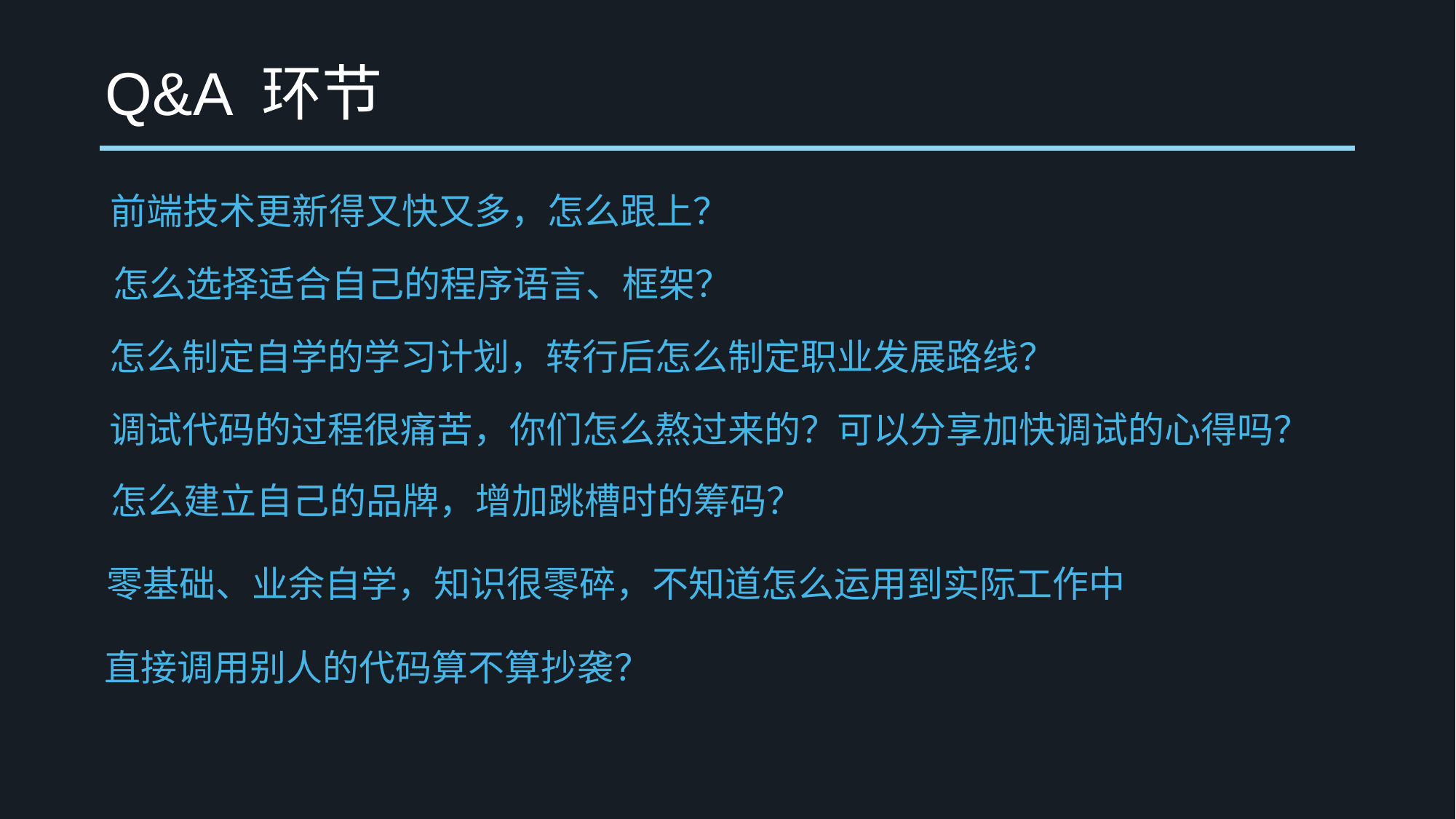

# Q&A 环节
前端技术更新得又快又多，怎么跟上？

怎么选择适合自己的程序语言、框架？
怎么制定自学的学习计划，转行后怎么制定职业发展路线？
调试代码的过程很痛苦，你们怎么熬过来的？可以分享加快调试的心得吗？
怎么建立自己的品牌，增加跳槽时的筹码？
零基础、业余自学，知识很零碎，不知道怎么运用到实际工作中
直接调用别人的代码算不算抄袭？